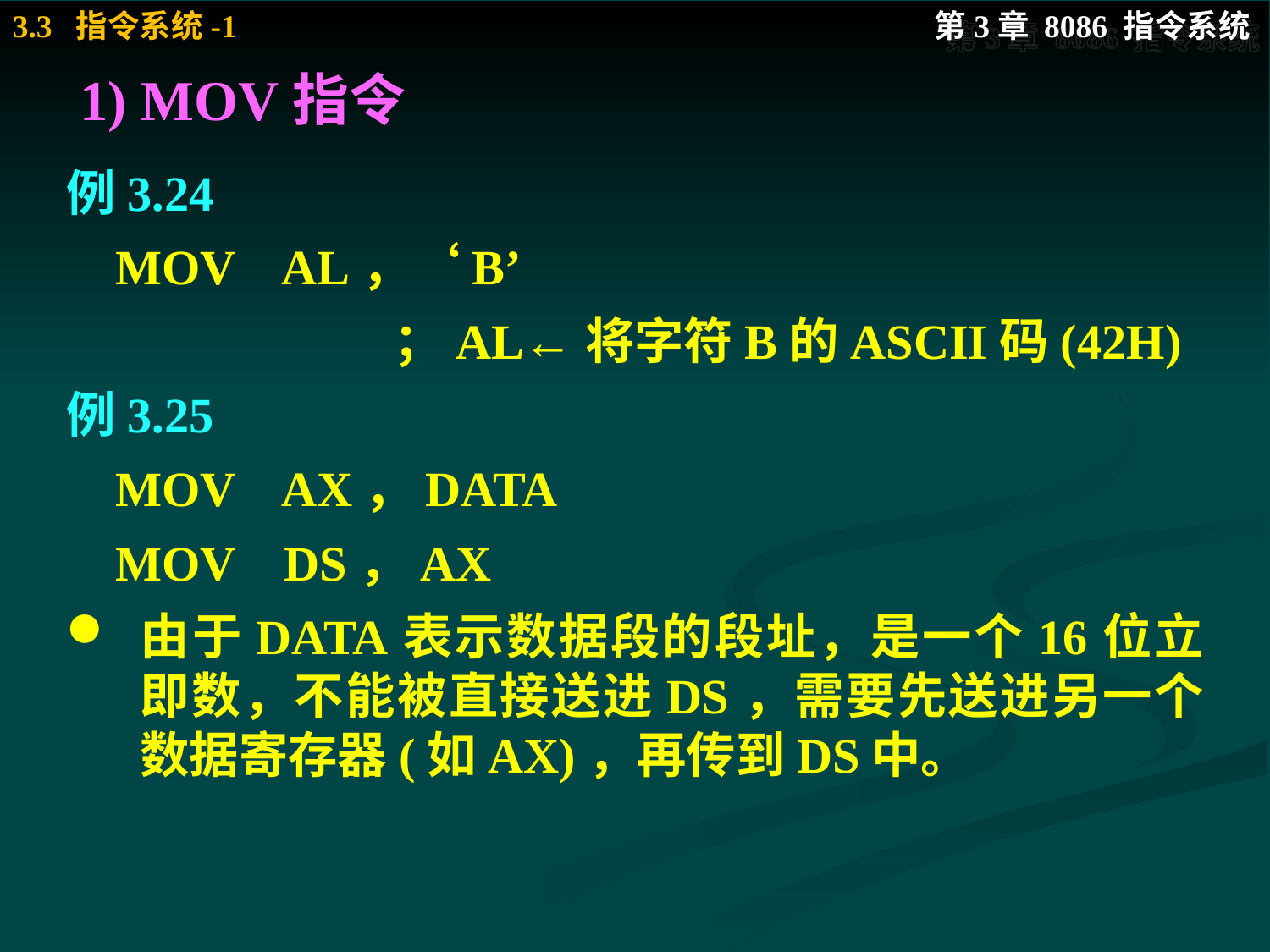

# 1) MOV指令
例3.24
    MOV    AL，‘B’
			；AL←将字符B的ASCII码(42H)
例3.25
    MOV    AX，DATA
    MOV    DS，AX
由于DATA表示数据段的段址，是一个16位立即数，不能被直接送进DS，需要先送进另一个数据寄存器(如AX)，再传到DS中。